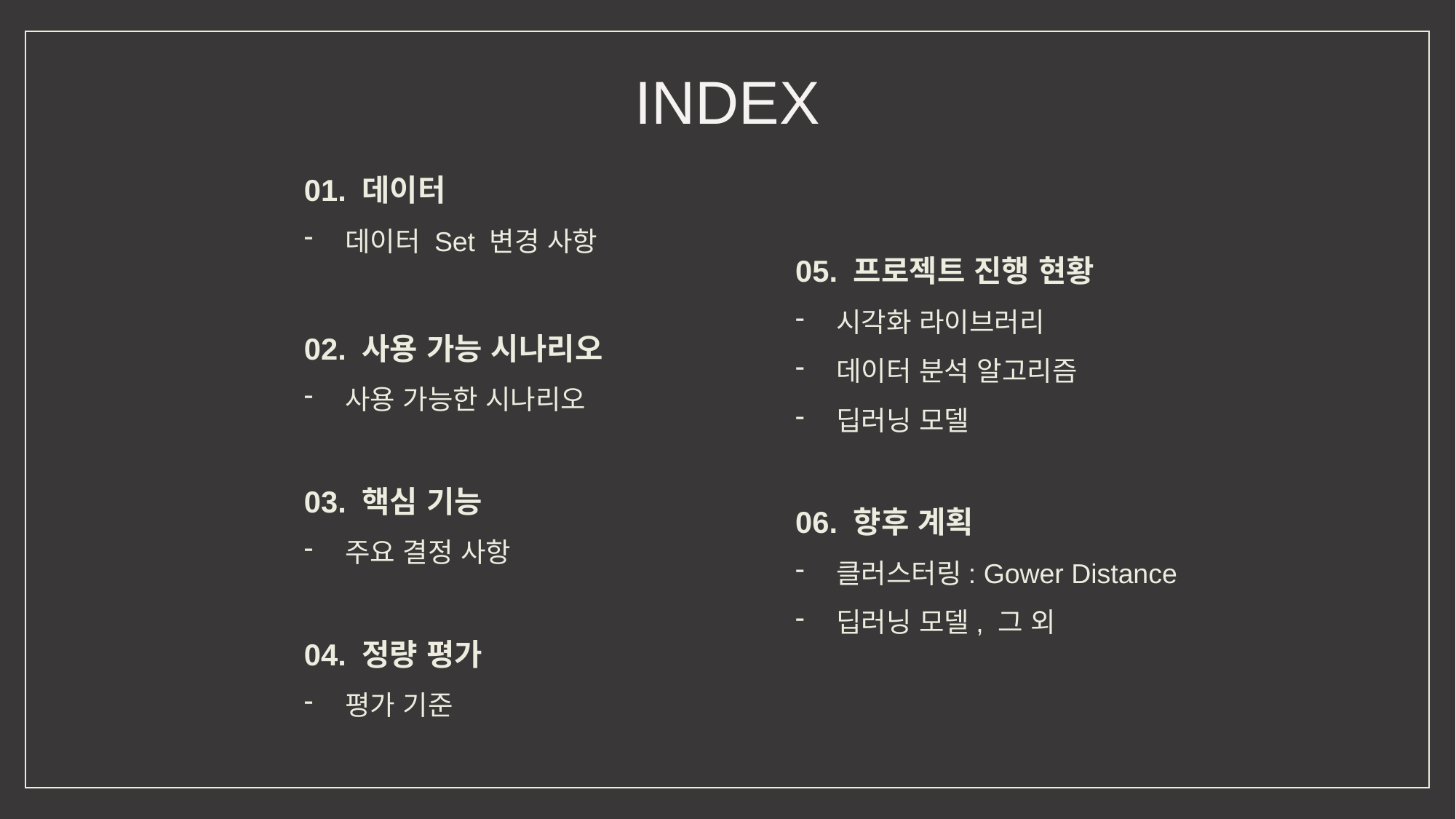

INDEX
01. 데이터
데이터 Set 변경 사항

02. 사용 가능 시나리오
사용 가능한 시나리오

03. 핵심 기능
주요 결정 사항

04. 정량 평가
평가 기준

05. 프로젝트 진행 현황
시각화 라이브러리
데이터 분석 알고리즘
딥러닝 모델

06. 향후 계획
클러스터링: Gower Distance
딥러닝 모델, 그 외